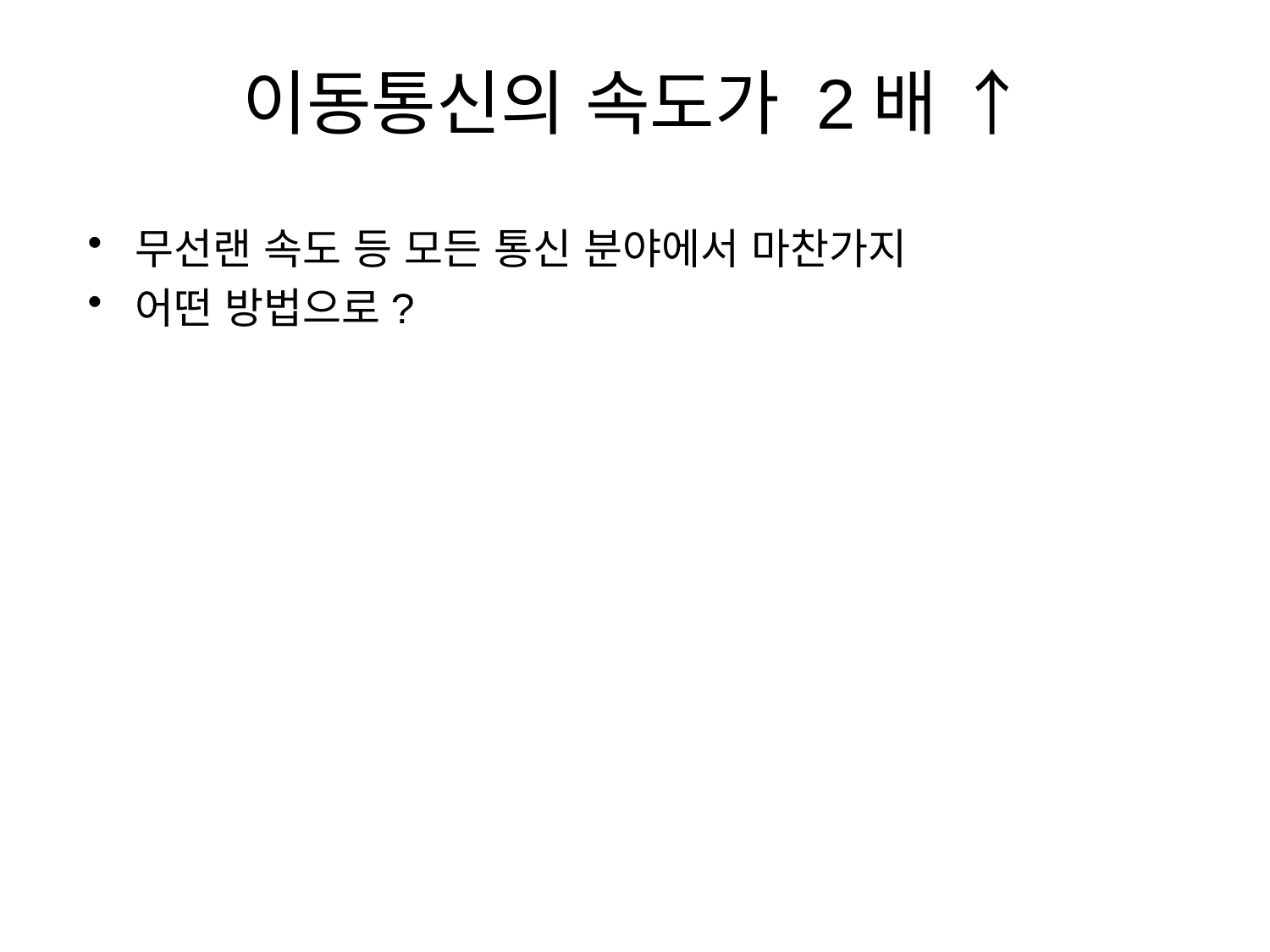

# 이동통신의 속도가 2배 ↑
무선랜 속도 등 모든 통신 분야에서 마찬가지
어떤 방법으로?